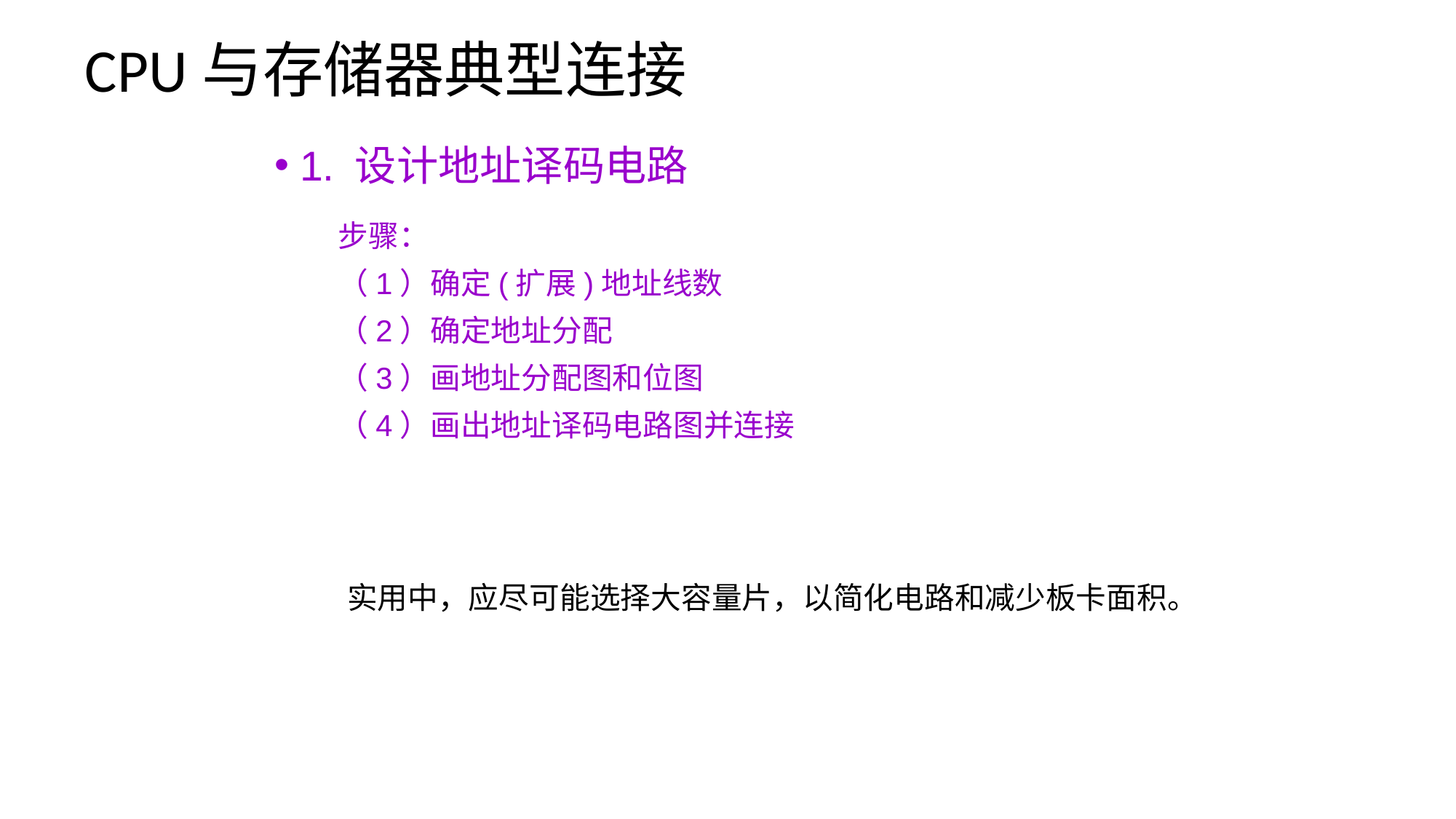

# CPU与存储器典型连接
1. 设计地址译码电路
步骤：
（1）确定(扩展)地址线数
（2）确定地址分配
（3）画地址分配图和位图
（4）画出地址译码电路图并连接
       实用中，应尽可能选择大容量片，以简化电路和减少板卡面积。